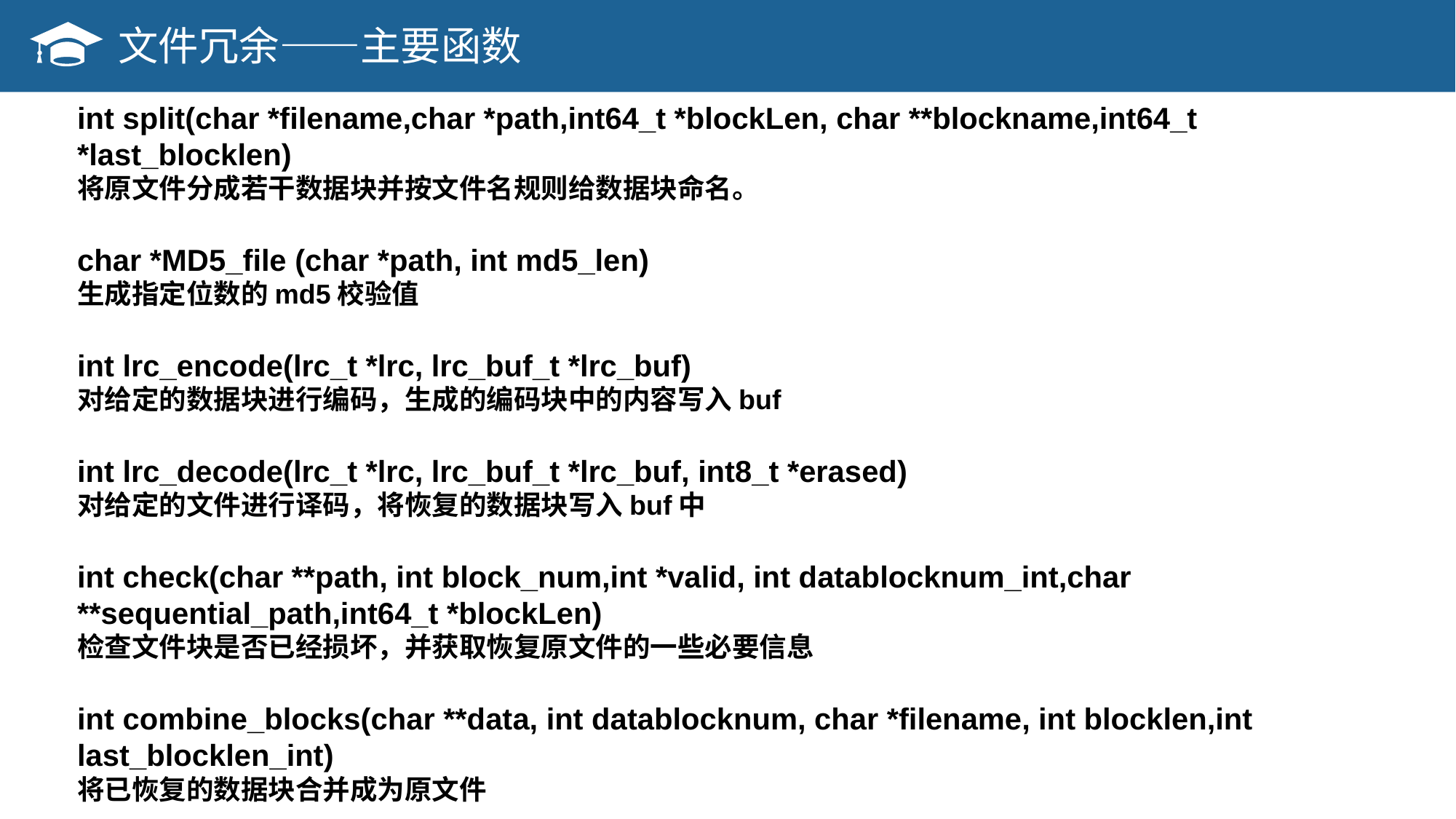

文件冗余——主要函数

int split(char *filename,char *path,int64_t *blockLen, char **blockname,int64_t *last_blocklen)
将原文件分成若干数据块并按文件名规则给数据块命名。

char *MD5_file (char *path, int md5_len)
生成指定位数的md5校验值

int lrc_encode(lrc_t *lrc, lrc_buf_t *lrc_buf)
对给定的数据块进行编码，生成的编码块中的内容写入buf

int lrc_decode(lrc_t *lrc, lrc_buf_t *lrc_buf, int8_t *erased)
对给定的文件进行译码，将恢复的数据块写入buf中

int check(char **path, int block_num,int *valid, int datablocknum_int,char **sequential_path,int64_t *blockLen)
检查文件块是否已经损坏，并获取恢复原文件的一些必要信息

int combine_blocks(char **data, int datablocknum, char *filename, int blocklen,int last_blocklen_int)
将已恢复的数据块合并成为原文件